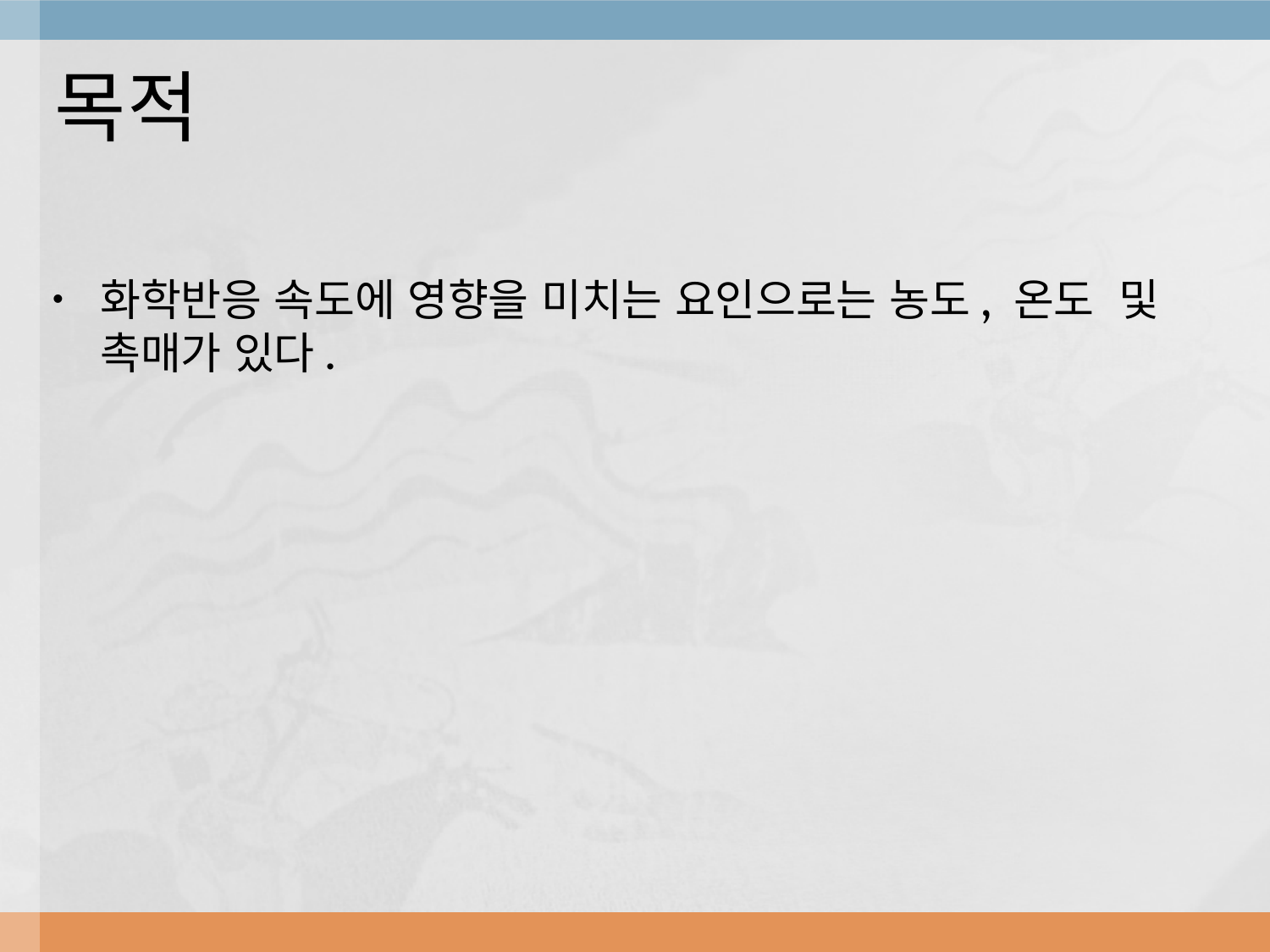

# 목적
화학반응 속도에 영향을 미치는 요인으로는 농도, 온도  및 촉매가 있다.